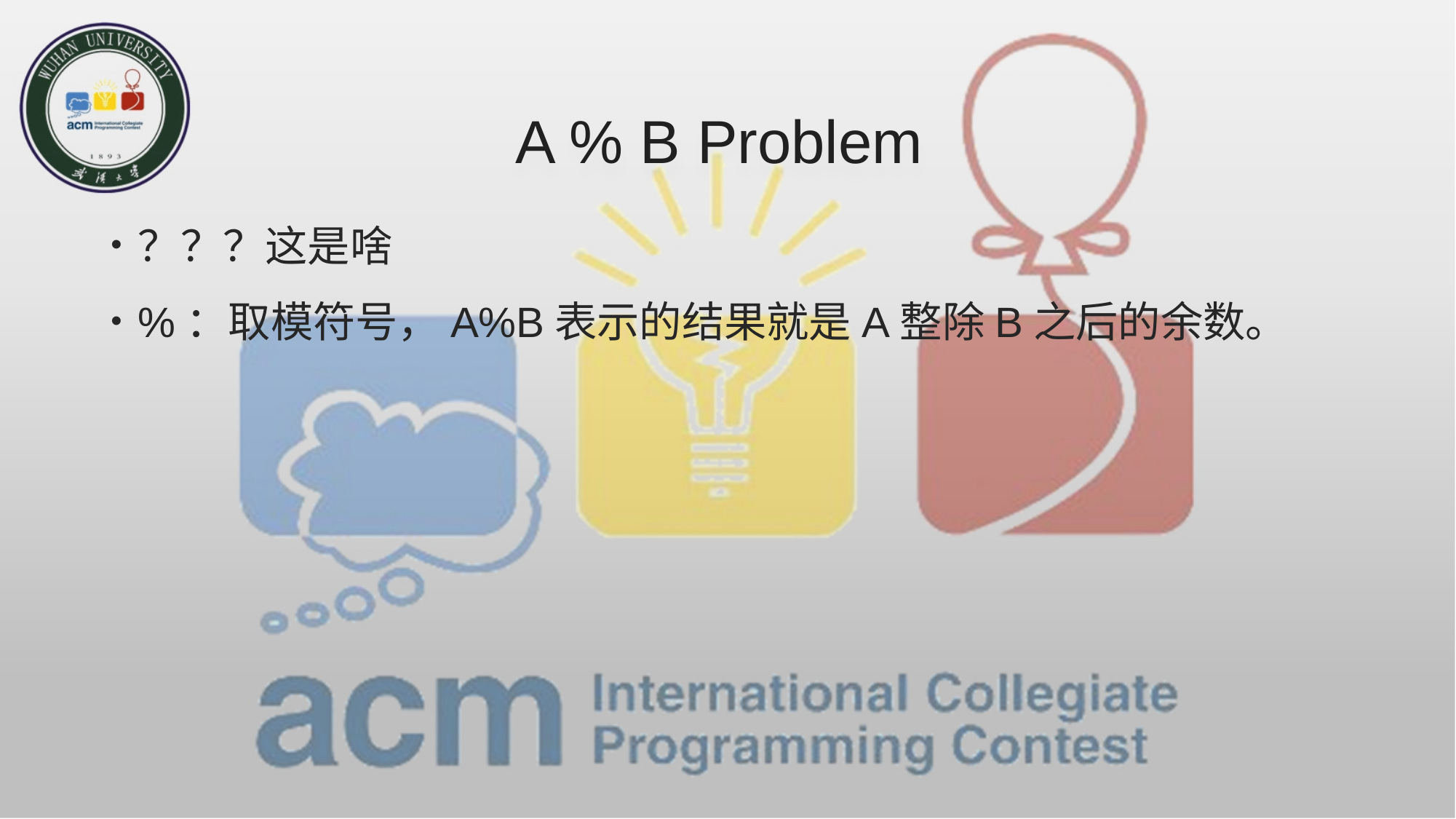

# A % B Problem
？？？这是啥
%：取模符号，A%B表示的结果就是A整除B之后的余数。